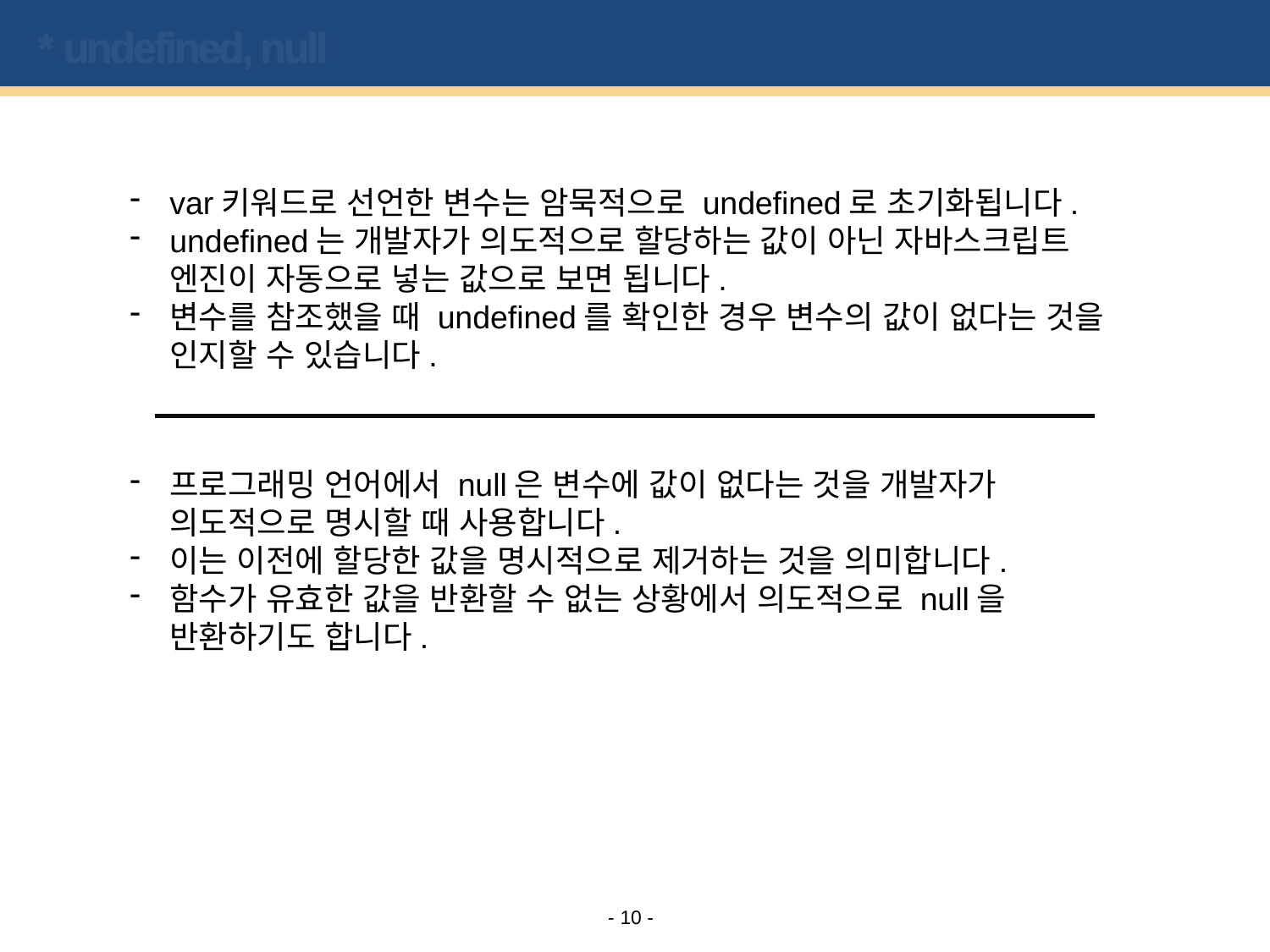

# * undefined, null
var키워드로 선언한 변수는 암묵적으로 undefined로 초기화됩니다.
undefined는 개발자가 의도적으로 할당하는 값이 아닌 자바스크립트 엔진이 자동으로 넣는 값으로 보면 됩니다.
변수를 참조했을 때 undefined를 확인한 경우 변수의 값이 없다는 것을 인지할 수 있습니다.

프로그래밍 언어에서 null은 변수에 값이 없다는 것을 개발자가 의도적으로 명시할 때 사용합니다.
이는 이전에 할당한 값을 명시적으로 제거하는 것을 의미합니다.
함수가 유효한 값을 반환할 수 없는 상황에서 의도적으로 null을 반환하기도 합니다.